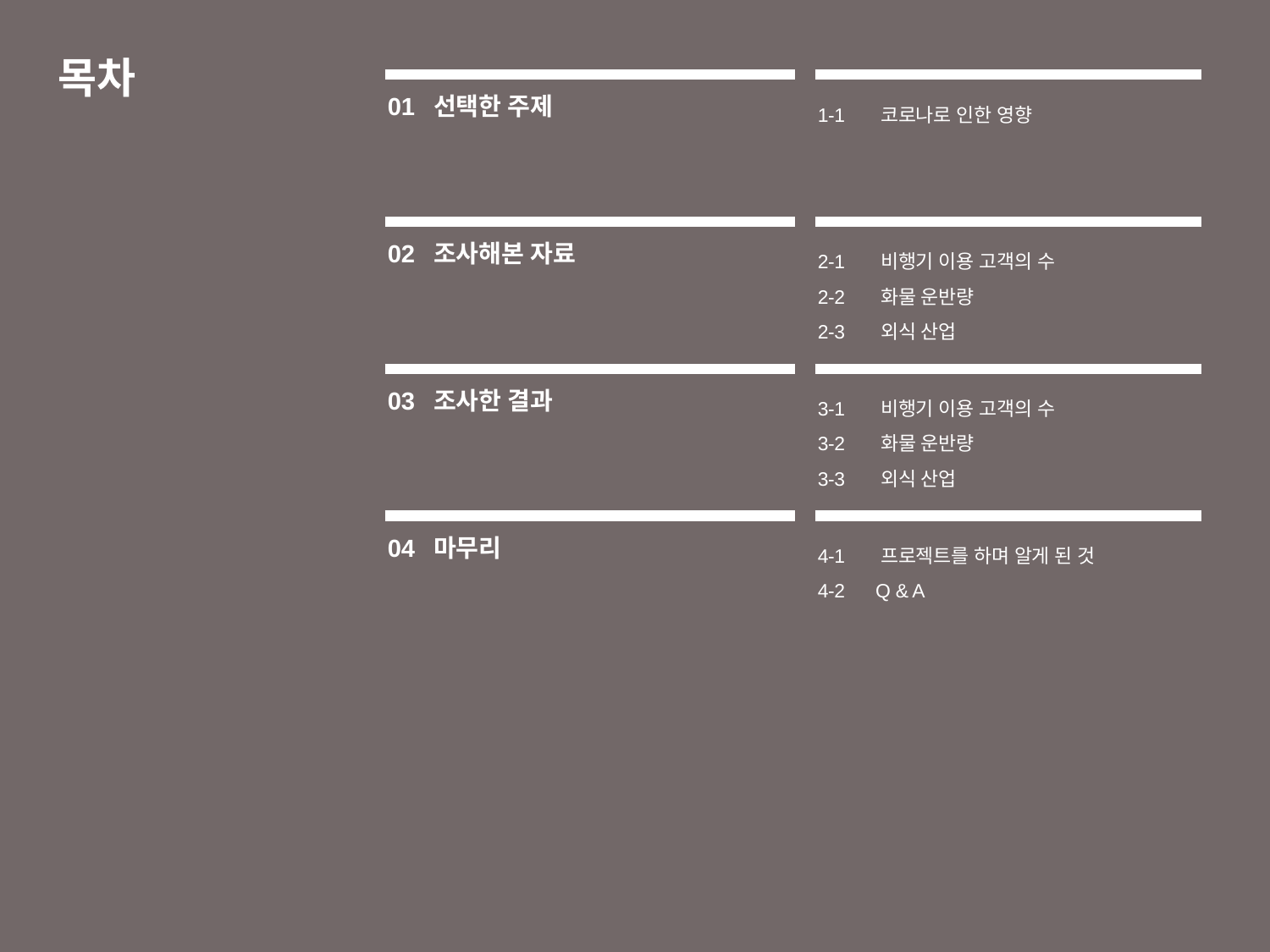

# 목차
01  선택한 주제
1-1      코로나로 인한 영향
02  조사해본 자료
2-1      비행기 이용 고객의 수
2-2      화물 운반량
2-3      외식 산업
03  조사한 결과
3-1      비행기 이용 고객의 수
3-2      화물 운반량
3-3      외식 산업

04  마무리
4-1      프로젝트를 하며 알게 된 것
4-2      Q & A